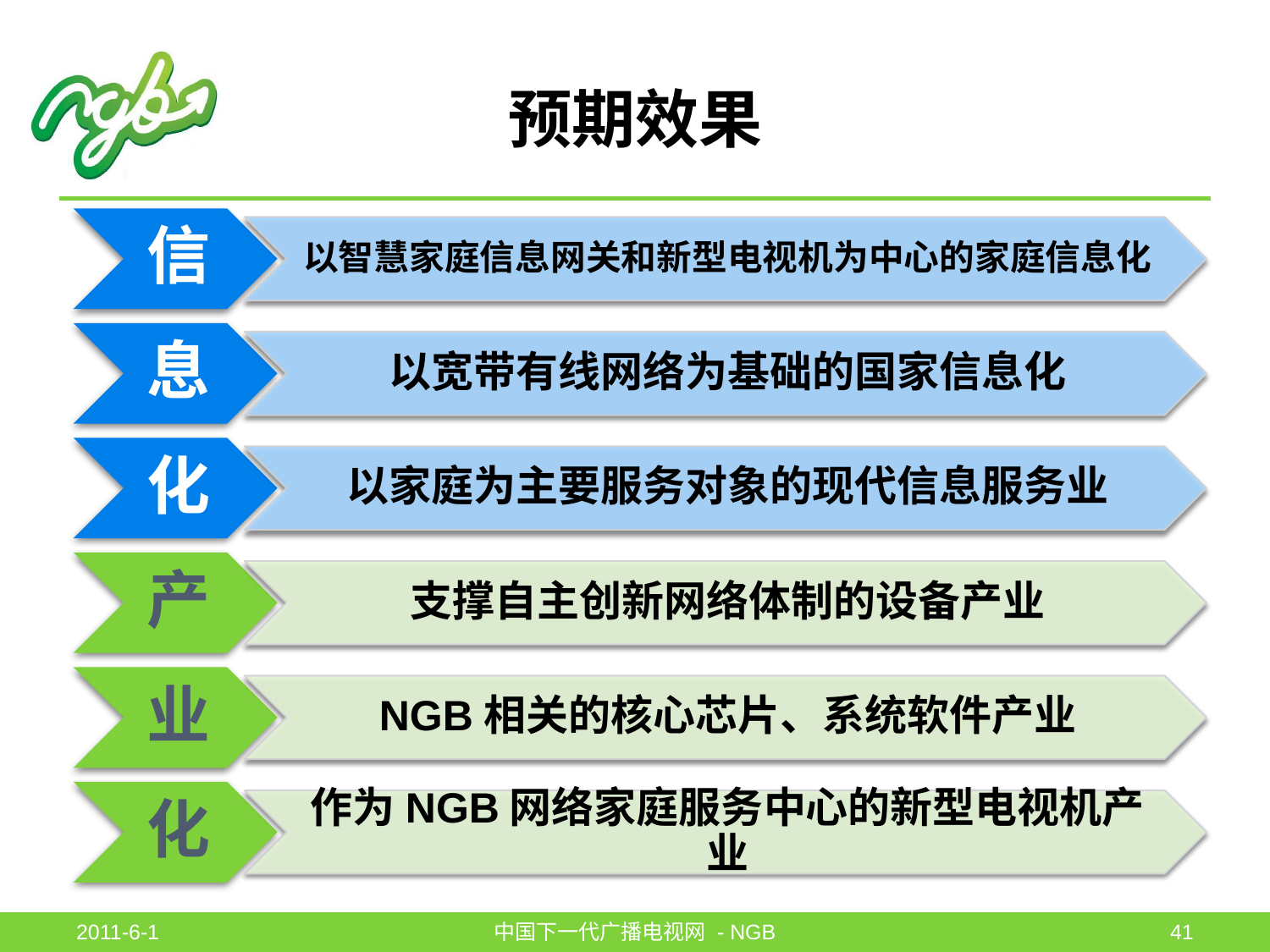

# 预期效果
信
以智慧家庭信息网关和新型电视机为中心的家庭信息化
息
以宽带有线网络为基础的国家信息化
化
以家庭为主要服务对象的现代信息服务业
产
支撑自主创新网络体制的设备产业
业
NGB相关的核心芯片、系统软件产业
化
作为NGB网络家庭服务中心的新型电视机产业
2011-6-1
中国下一代广播电视网 - NGB
41